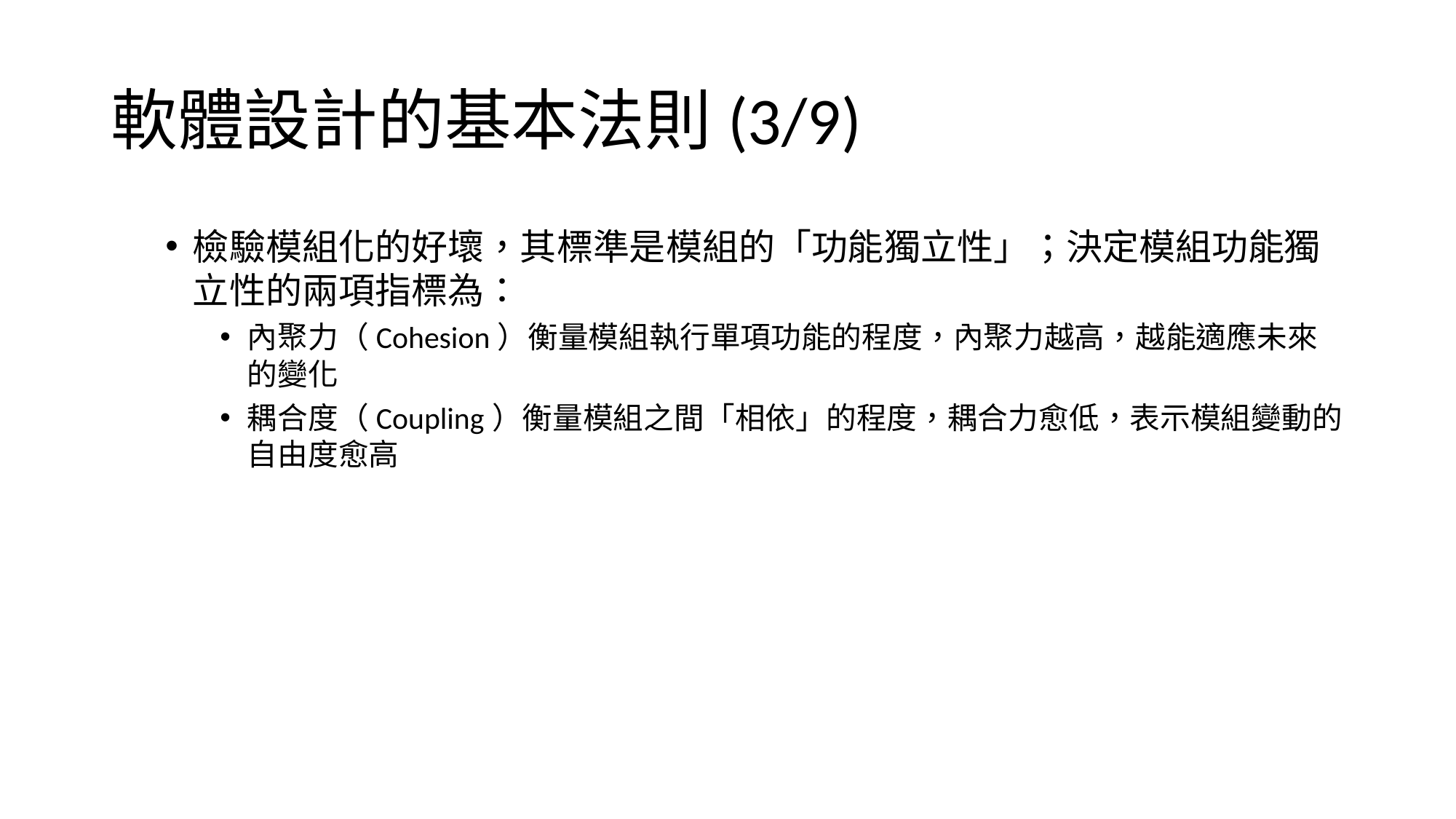

軟體設計的基本法則(3/9)
檢驗模組化的好壞，其標準是模組的「功能獨立性」；決定模組功能獨立性的兩項指標為：
內聚力（Cohesion）衡量模組執行單項功能的程度，內聚力越高，越能適應未來的變化
耦合度（Coupling）衡量模組之間「相依」的程度，耦合力愈低，表示模組變動的自由度愈高